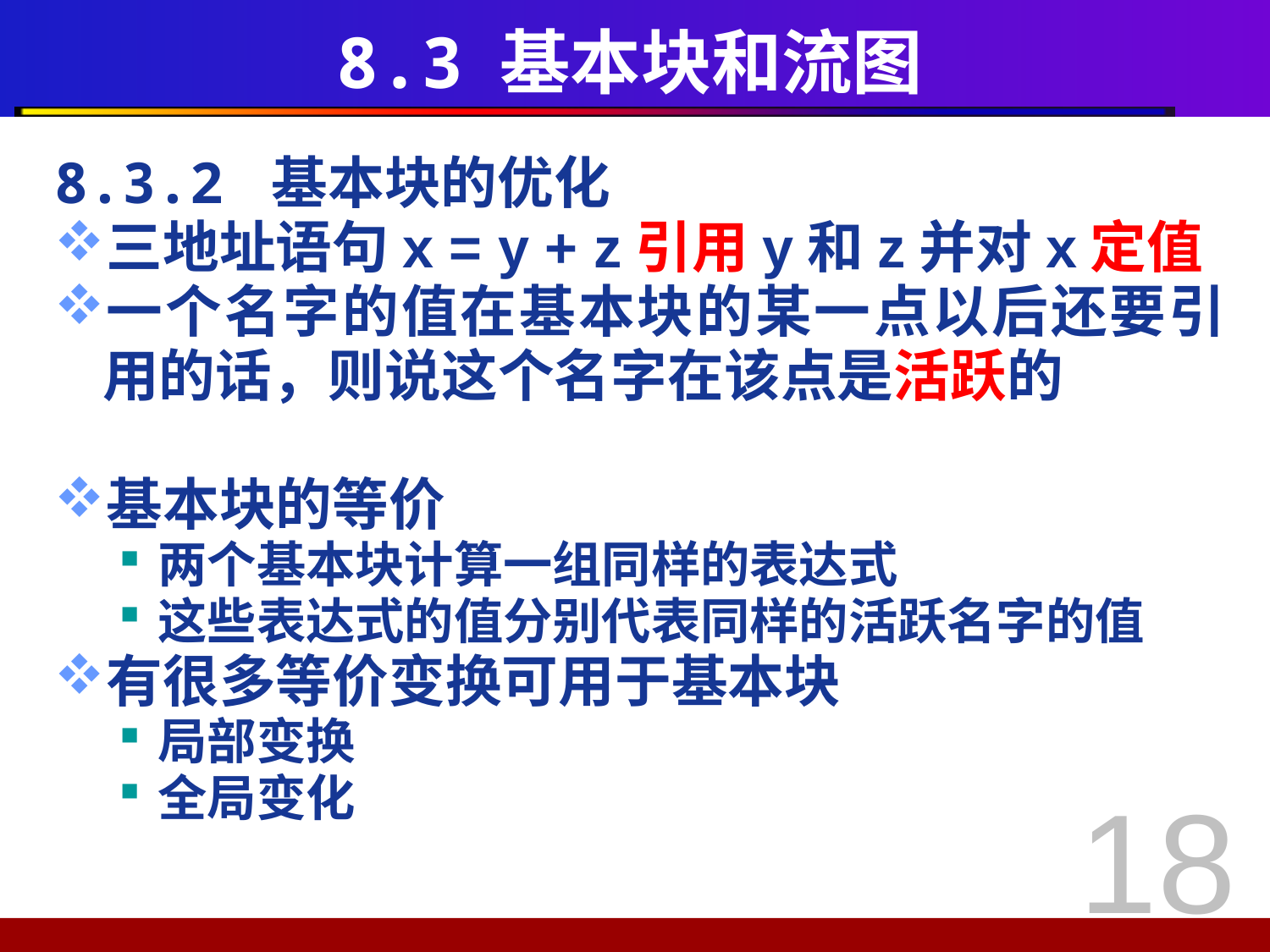

# 8.3 基本块和流图
8.3.2 基本块的优化
三地址语句x = y + z引用y和z并对x定值
一个名字的值在基本块的某一点以后还要引用的话，则说这个名字在该点是活跃的

基本块的等价
两个基本块计算一组同样的表达式
这些表达式的值分别代表同样的活跃名字的值
有很多等价变换可用于基本块
局部变换
全局变化
18